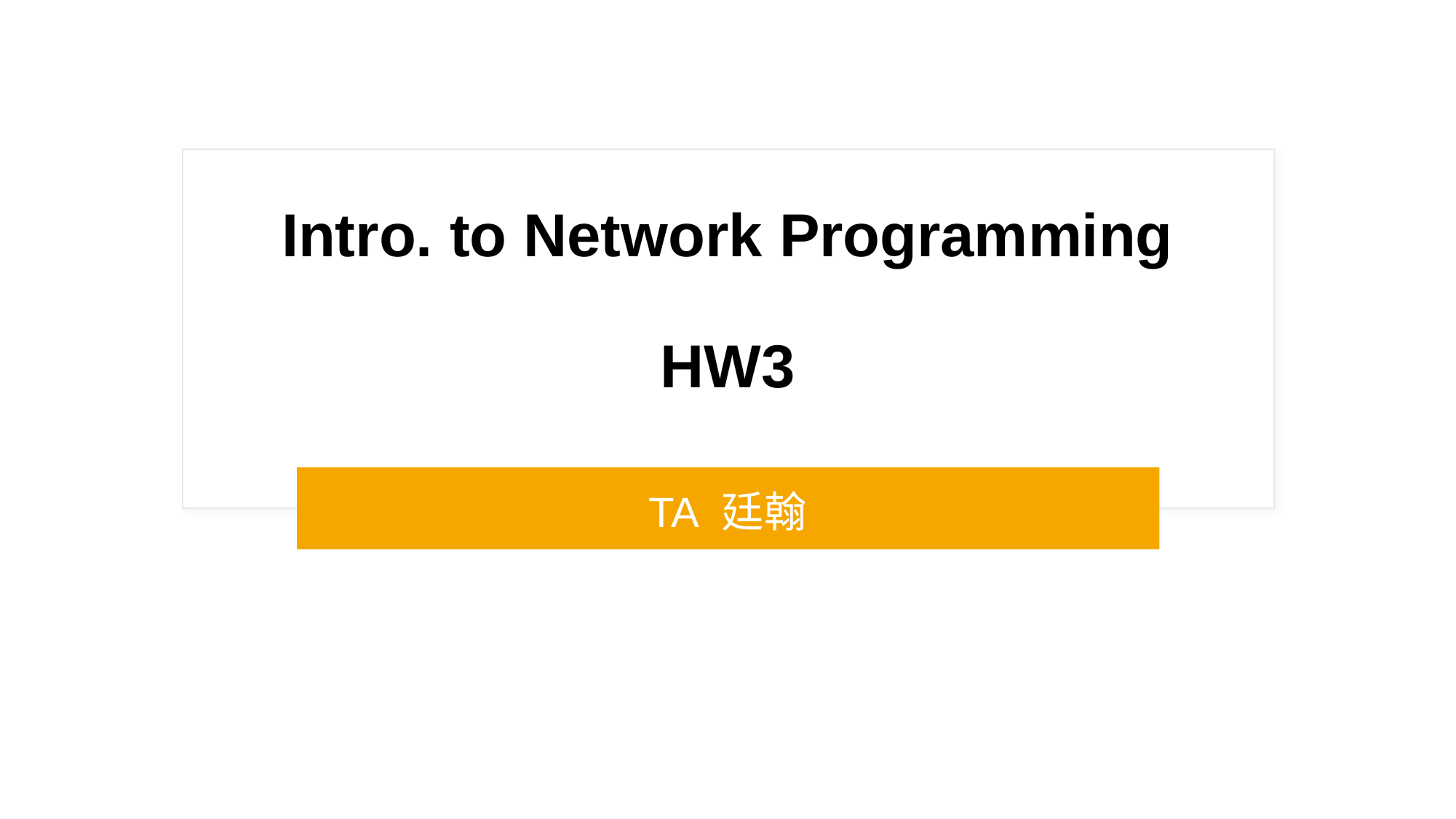

# Intro. to Network Programming HW3

TA 廷翰